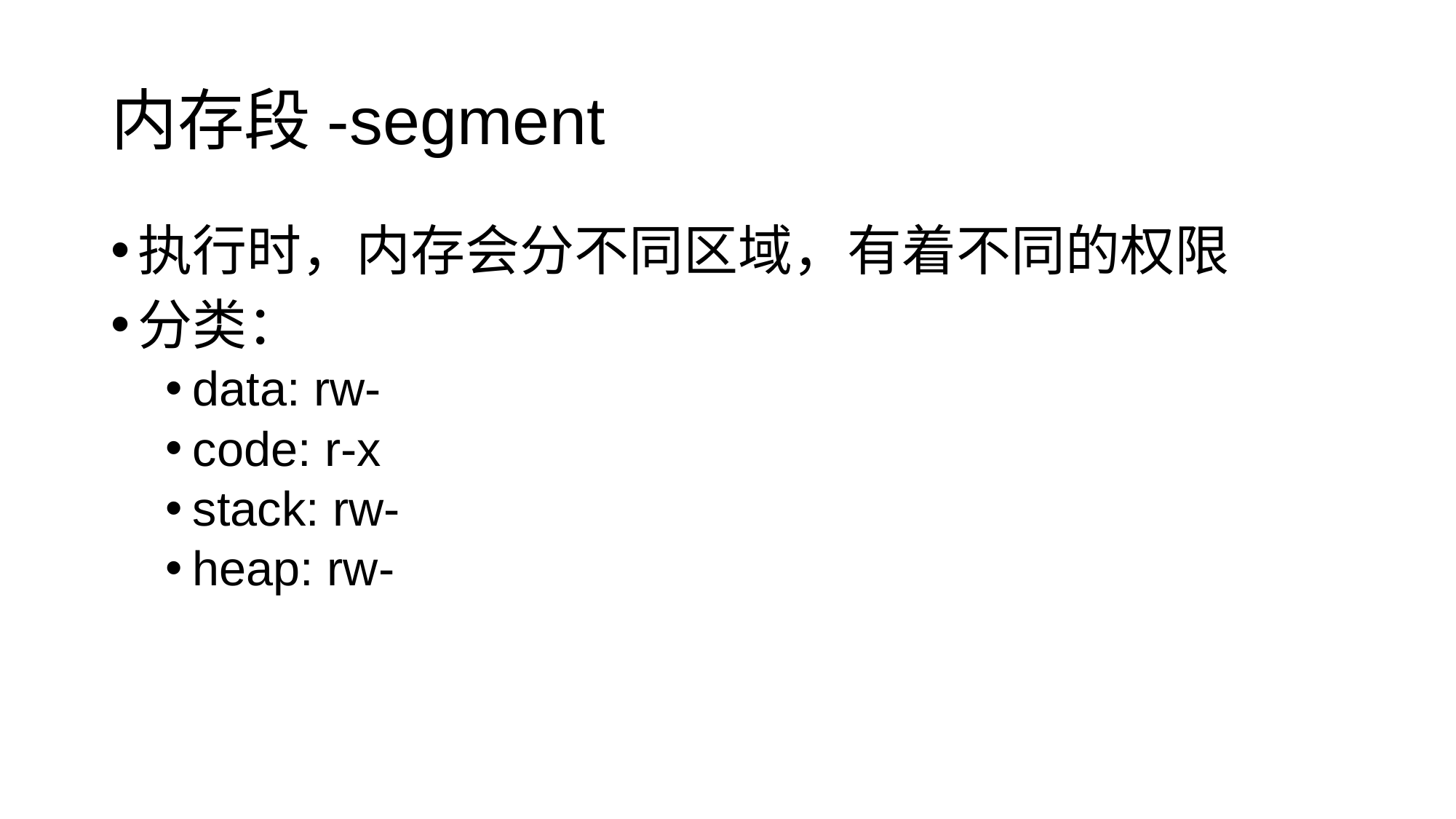

# 内存段-segment
执行时，内存会分不同区域，有着不同的权限
分类：
data: rw-
code: r-x
stack: rw-
heap: rw-